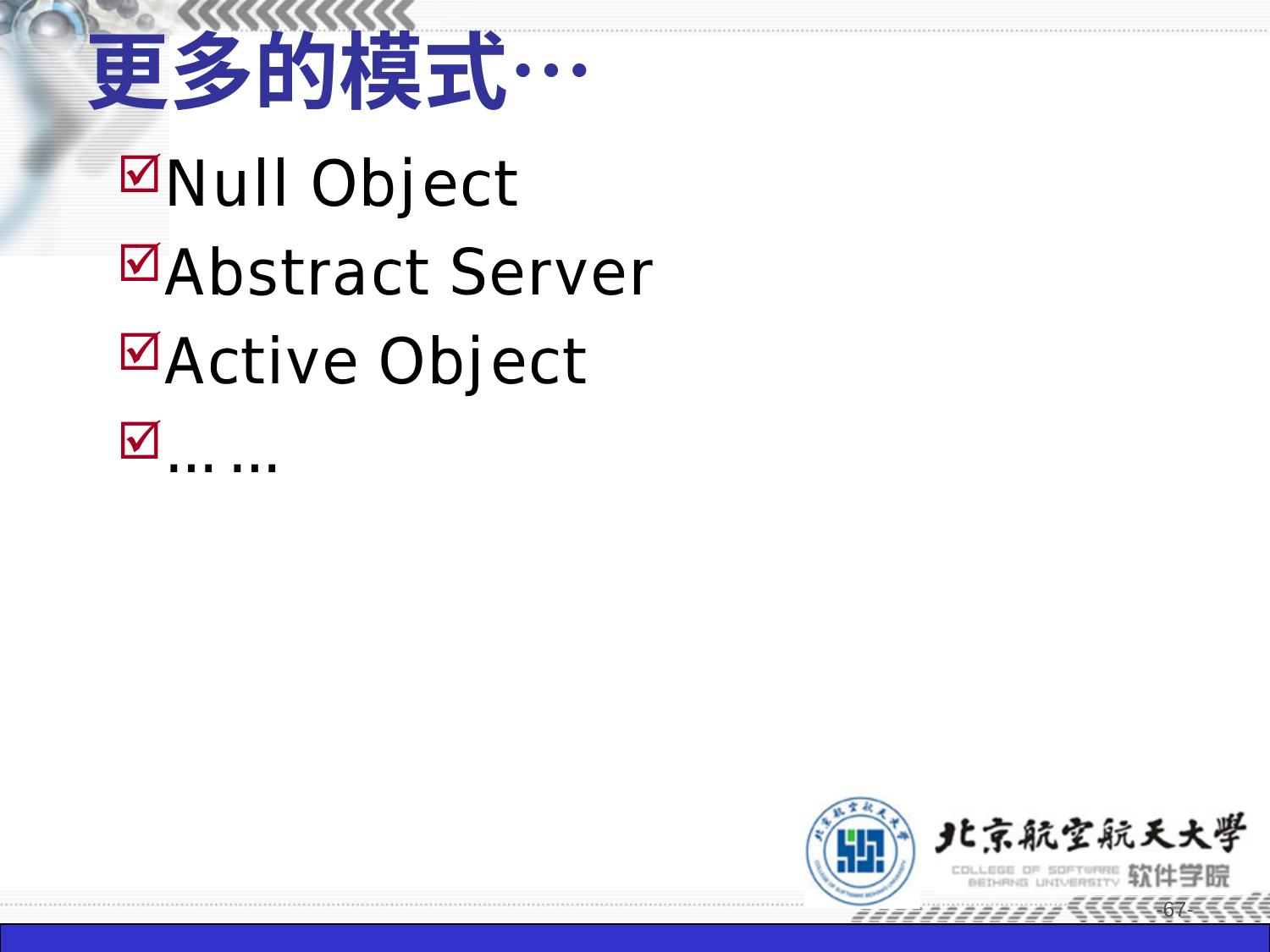

# 更多的模式…
Null Object
Abstract Server
Active Object
……
-67-